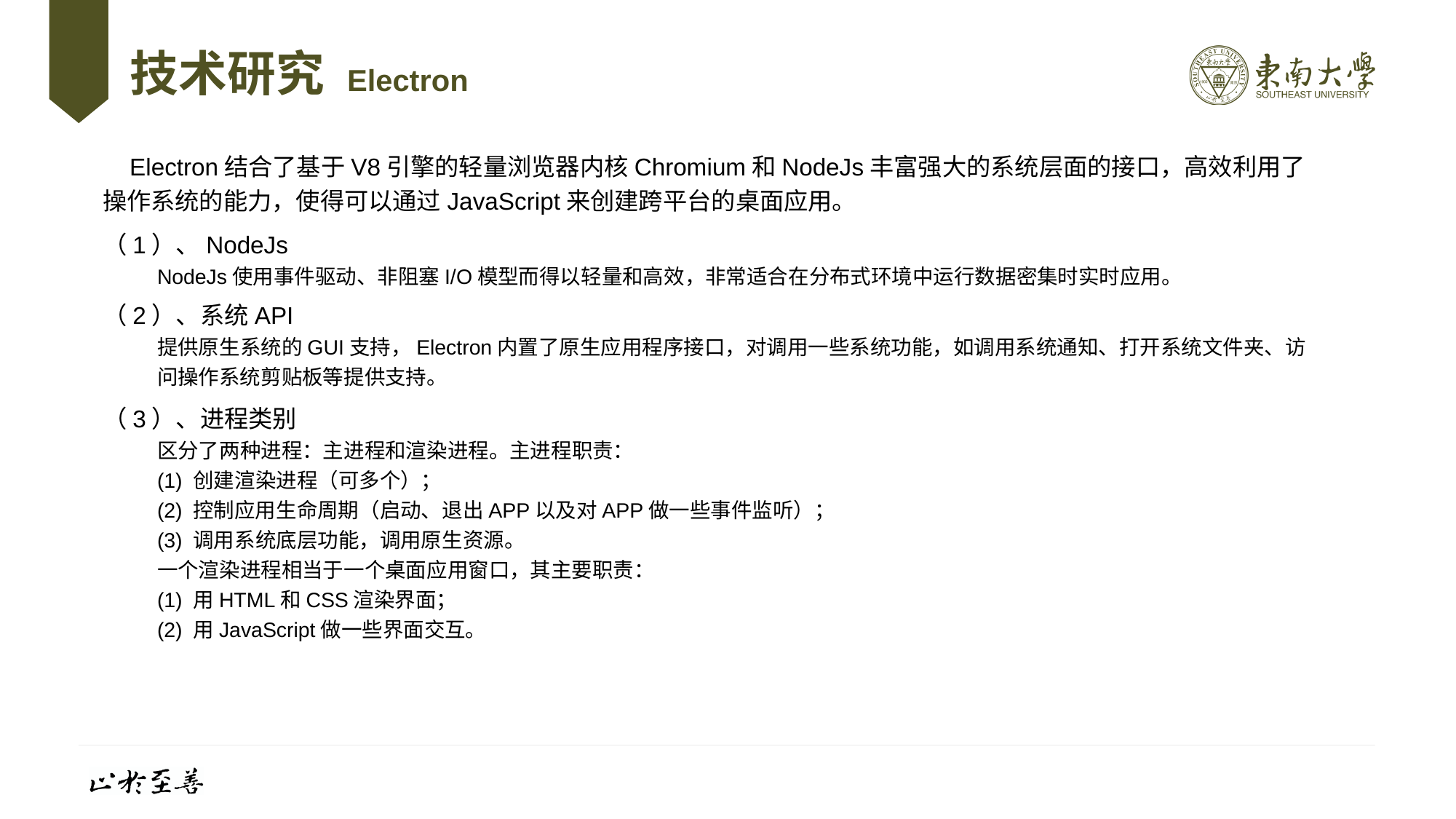

# 技术研究 Electron
    Electron结合了基于V8引擎的轻量浏览器内核Chromium和NodeJs丰富强大的系统层面的接口，高效利用了操作系统的能力，使得可以通过JavaScript来创建跨平台的桌面应用。
（1）、NodeJs
NodeJs使用事件驱动、非阻塞I/O模型而得以轻量和高效，非常适合在分布式环境中运行数据密集时实时应用。
（2）、系统API
提供原生系统的GUI支持，Electron内置了原生应用程序接口，对调用一些系统功能，如调用系统通知、打开系统文件夹、访问操作系统剪贴板等提供支持。
（3）、进程类别
区分了两种进程：主进程和渲染进程。主进程职责：
(1) 创建渲染进程（可多个）；
(2) 控制应用生命周期（启动、退出APP以及对APP做一些事件监听）；
(3) 调用系统底层功能，调用原生资源。
一个渲染进程相当于一个桌面应用窗口，其主要职责：
(1) 用HTML和CSS渲染界面；
(2) 用JavaScript做一些界面交互。

18